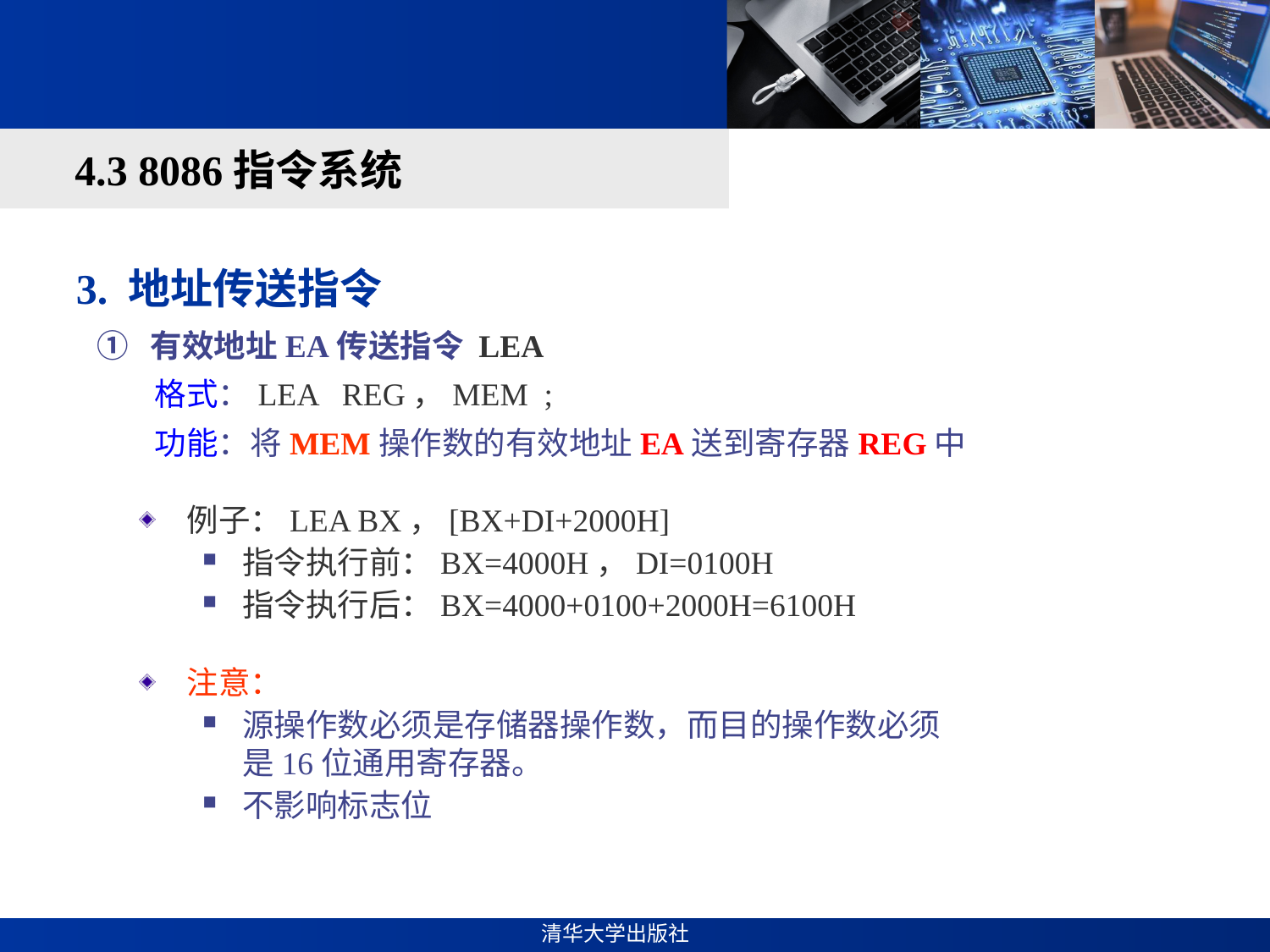

#
4.3 8086指令系统

3. 地址传送指令

①  有效地址EA传送指令 LEA
       格式：LEA   REG，MEM  ;
       功能：将MEM操作数的有效地址EA送到寄存器REG中
例子：LEA BX，[BX+DI+2000H]
指令执行前：BX=4000H，DI=0100H
指令执行后：BX=4000+0100+2000H=6100H
注意：
源操作数必须是存储器操作数，而目的操作数必须是16位通用寄存器。
不影响标志位